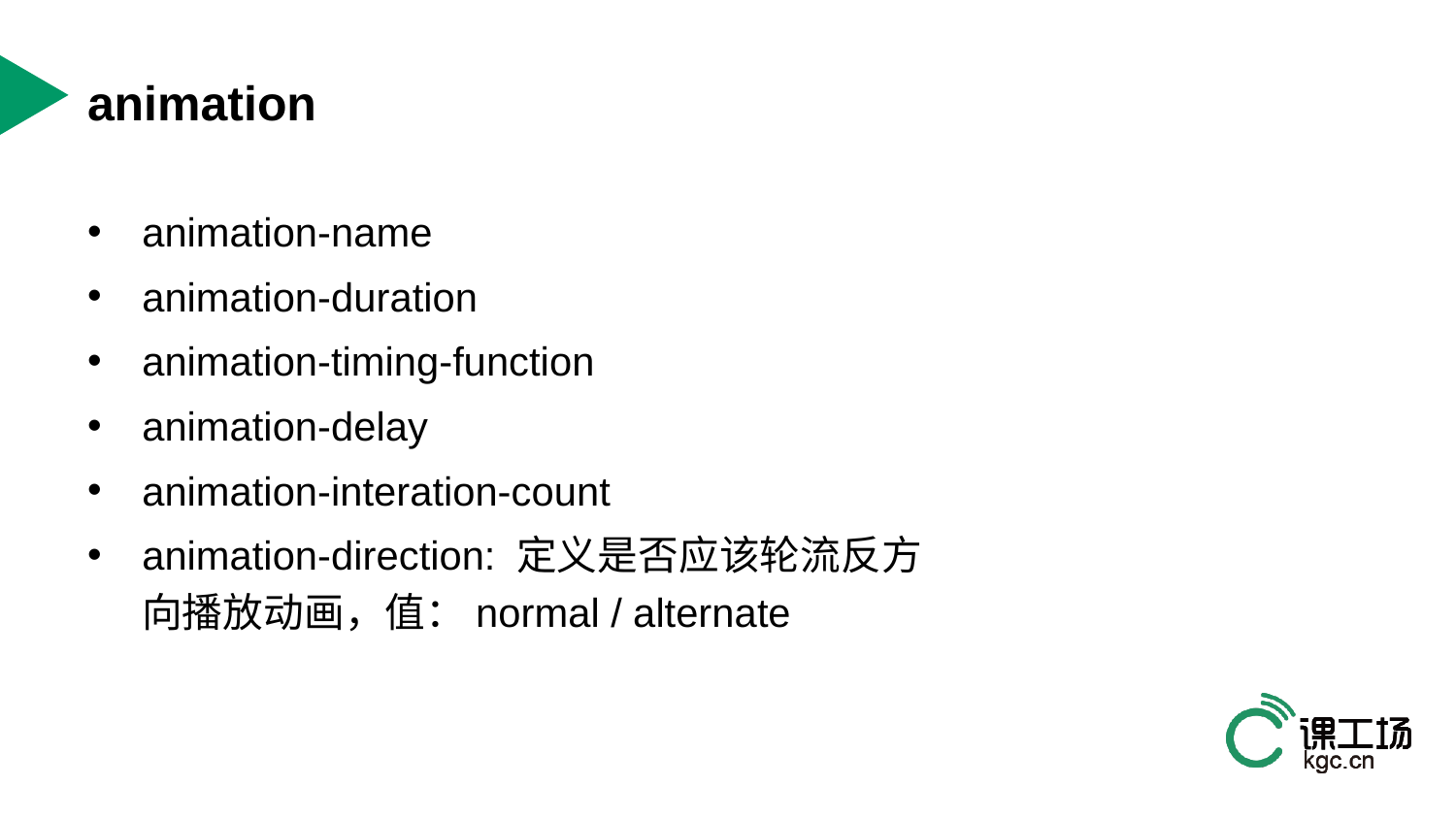

# animation
animation-name
animation-duration
animation-timing-function
animation-delay
animation-interation-count
animation-direction: 定义是否应该轮流反方向播放动画，值：normal / alternate